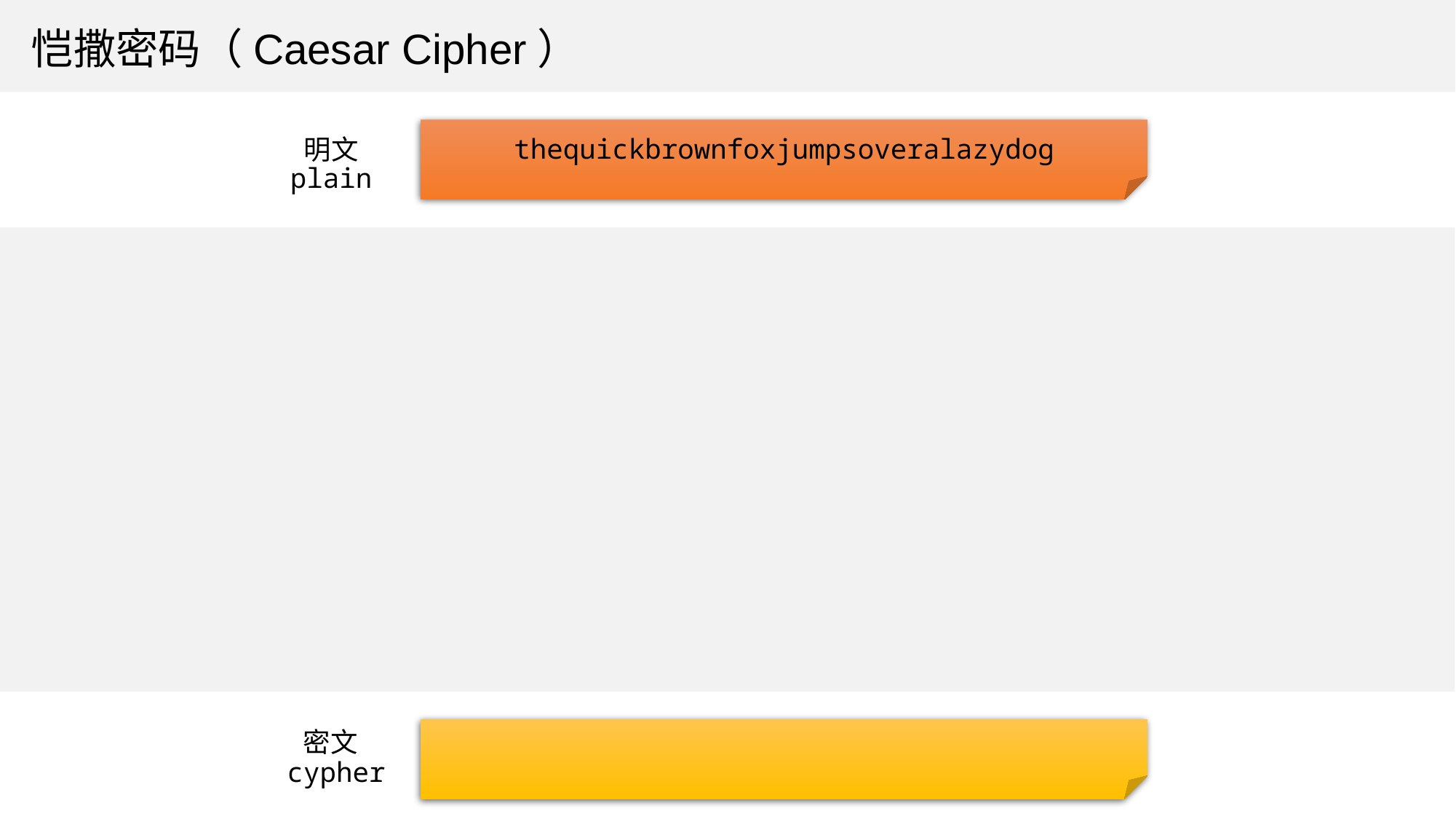

恺撒密码（Caesar Cipher）
thequickbrownfoxjumpsoveralazydog
明文
plain

密文
cypher